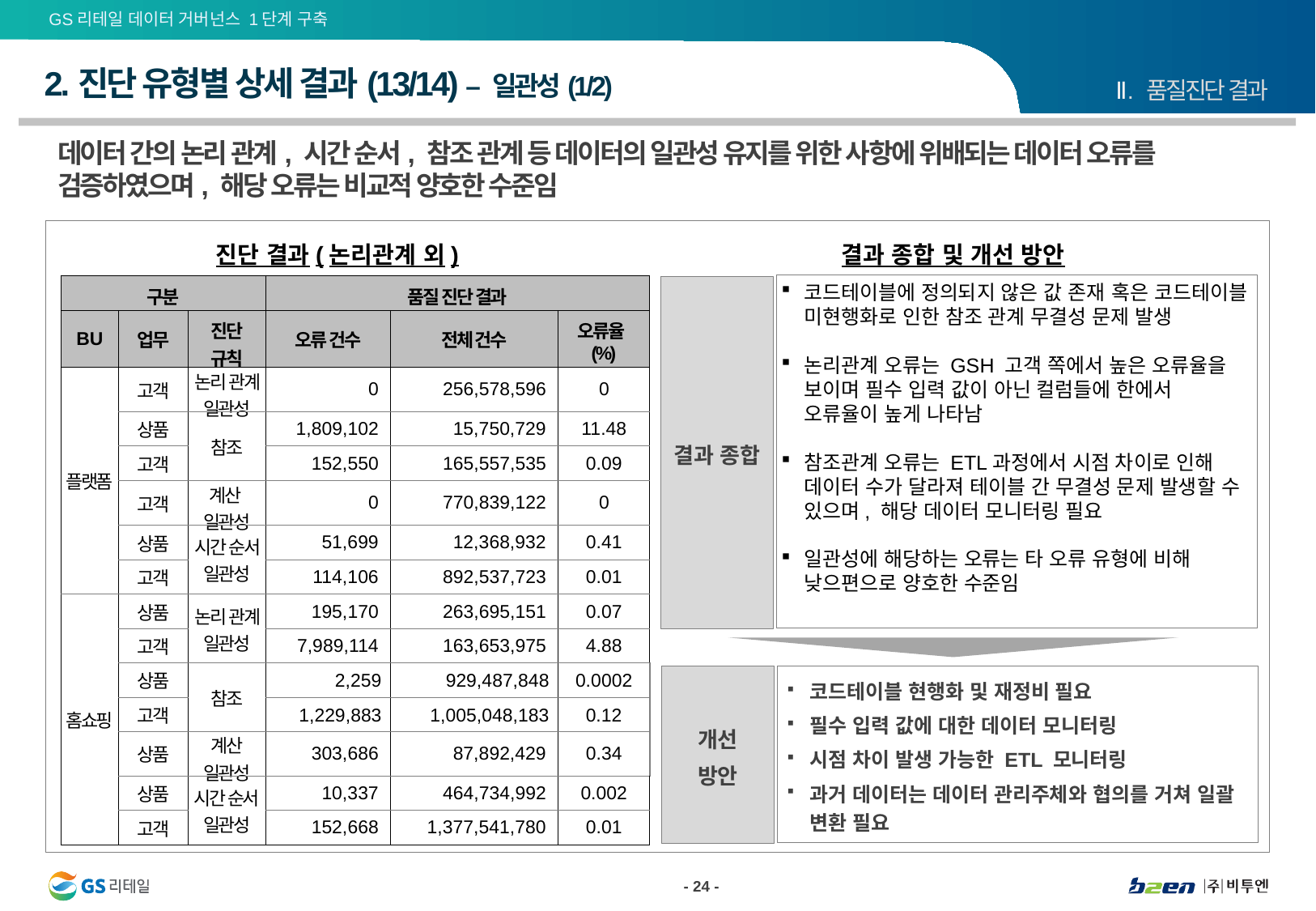

# 2.진단 유형별 상세 결과(13/14) – 일관성(1/2)
Ⅱ. 품질진단 결과
데이터 간의 논리 관계, 시간 순서, 참조 관계 등 데이터의 일관성 유지를 위한 사항에 위배되는 데이터 오류를 검증하였으며, 해당 오류는 비교적 양호한 수준임

진단 결과(논리관계 외)
결과 종합 및 개선 방안
코드테이블에 정의되지 않은 값 존재 혹은 코드테이블 미현행화로 인한 참조 관계 무결성 문제 발생

논리관계 오류는 GSH 고객 쪽에서 높은 오류율을 보이며 필수 입력 값이 아닌 컬럼들에 한에서 오류율이 높게 나타남

참조관계 오류는 ETL과정에서 시점 차이로 인해 데이터 수가 달라져 테이블 간 무결성 문제 발생할 수 있으며, 해당 데이터 모니터링 필요

일관성에 해당하는 오류는 타 오류 유형에 비해 낮으편으로 양호한 수준임
| 구분 |  |  | 품질 진단 결과 |  |  |
| --- | --- | --- | --- | --- | --- |
| BU | 업무 | 진단 규칙 | 오류 건수 | 전체 건수 | 오류율(%) |
| 플랫폼 | 고객 | 논리 관계 일관성 | 0 | 256,578,596 | 0 |
|  | 상품 | 참조 | 1,809,102 | 15,750,729 | 11.48 |
|  | 고객 |  | 152,550 | 165,557,535 | 0.09 |
|  | 고객 | 계산 일관성 | 0 | 770,839,122 | 0 |
|  | 상품 | 시간 순서 일관성 | 51,699 | 12,368,932 | 0.41 |
|  | 고객 |  | 114,106 | 892,537,723 | 0.01 |
| 홈쇼핑 | 상품 | 논리 관계 일관성 | 195,170 | 263,695,151 | 0.07 |
|  | 고객 |  | 7,989,114 | 163,653,975 | 4.88 |
|  | 상품 | 참조 | 2,259 | 929,487,848 | 0.0002 |
|  | 고객 |  | 1,229,883 | 1,005,048,183 | 0.12 |
|  | 상품 | 계산 일관성 | 303,686 | 87,892,429 | 0.34 |
|  | 상품 | 시간 순서 일관성 | 10,337 | 464,734,992 | 0.002 |
|  | 고객 |  | 152,668 | 1,377,541,780 | 0.01 |
결과 종합

개선
방안
코드테이블 현행화 및 재정비 필요
필수 입력 값에 대한 데이터 모니터링
시점 차이 발생 가능한 ETL 모니터링
과거 데이터는 데이터 관리주체와 협의를 거쳐 일괄 변환 필요